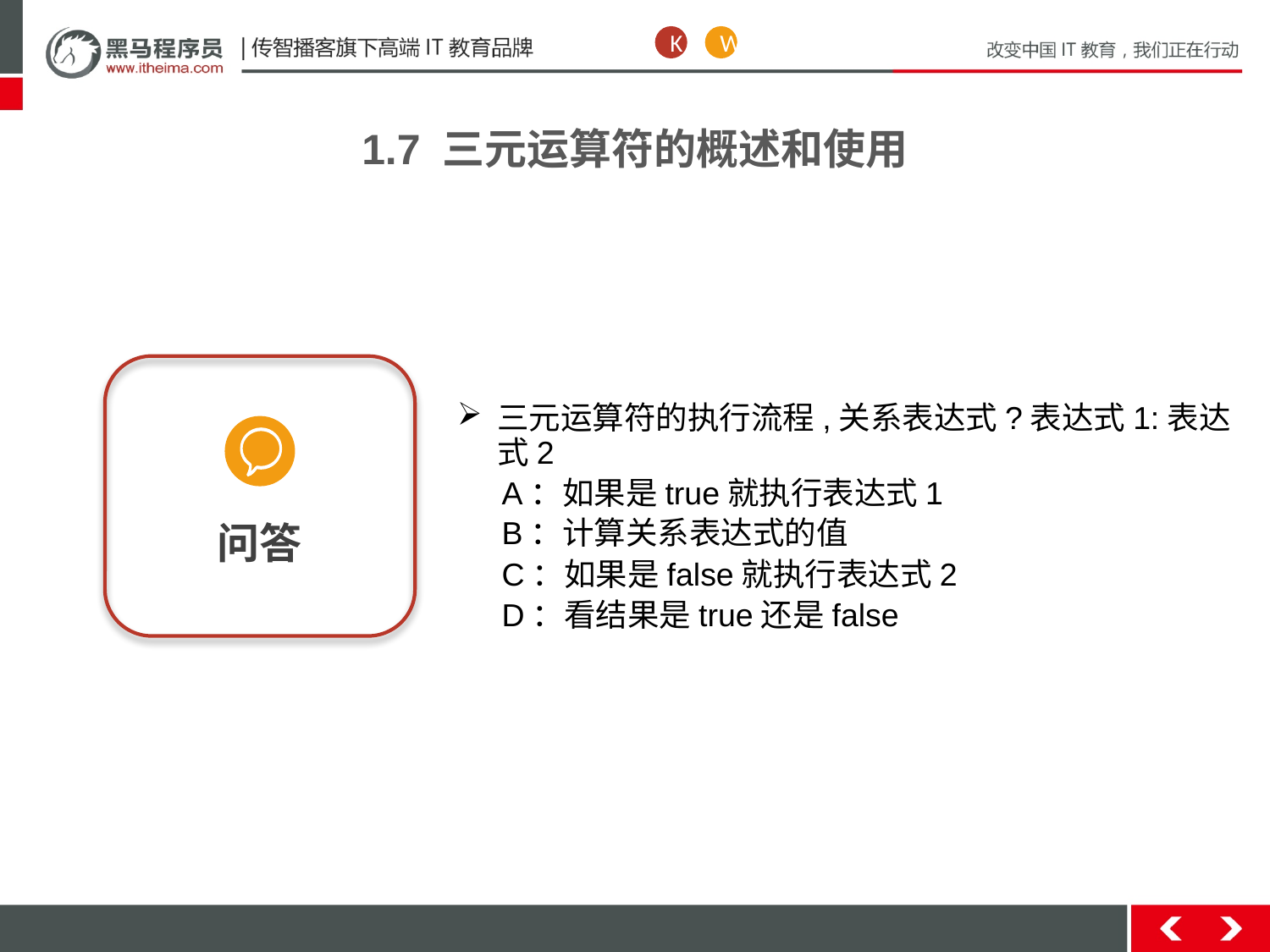

K
W
1.7 三元运算符的概述和使用

问答
三元运算符的执行流程,关系表达式?表达式1:表达式2
     A：如果是true就执行表达式1
     B：计算关系表达式的值
     C：如果是false就执行表达式2
     D：看结果是true还是false